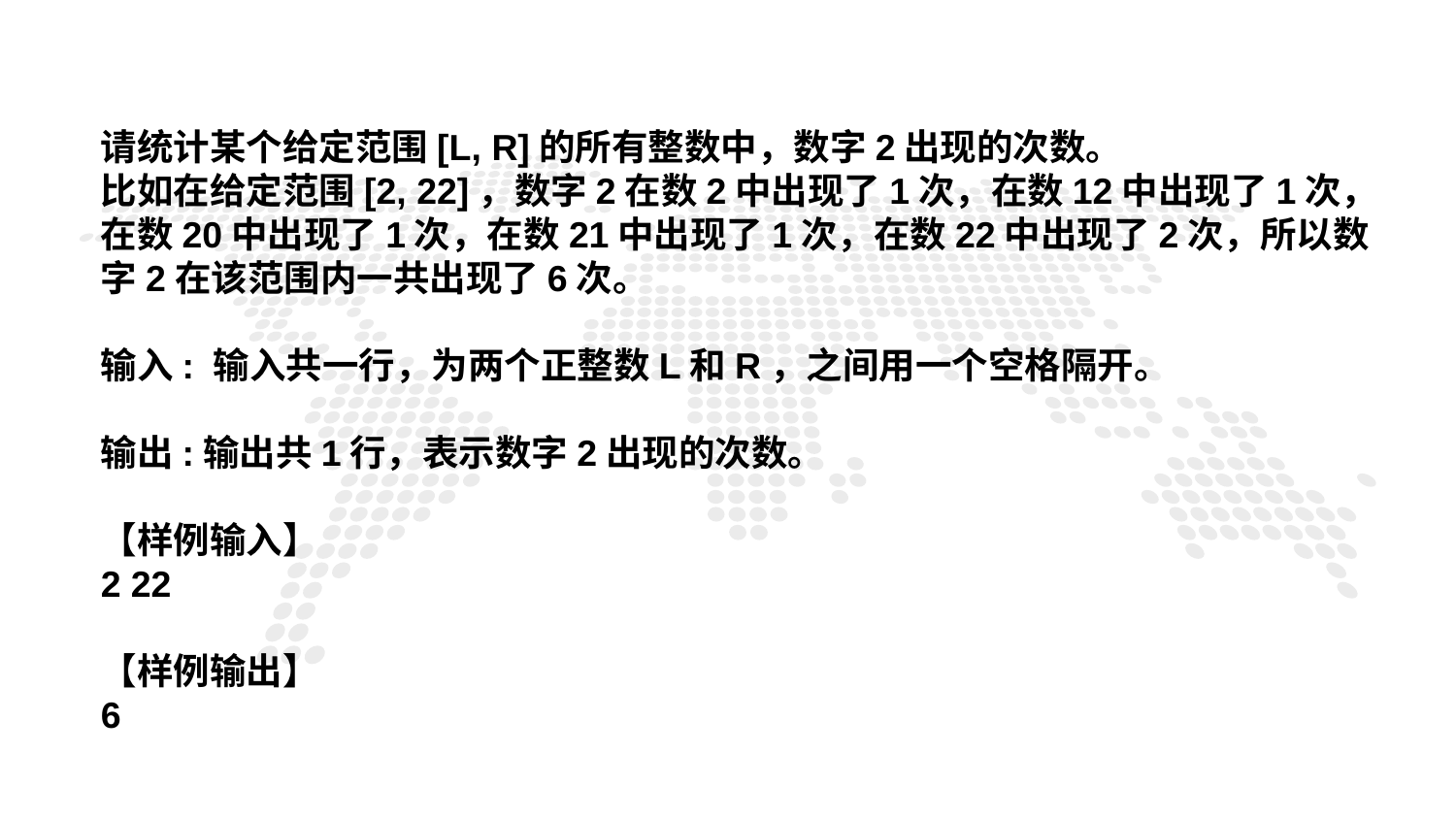

请统计某个给定范围[L, R]的所有整数中，数字2出现的次数。
比如在给定范围[2, 22]，数字2在数2中出现了1次，在数12中出现了1次，在数20中出现了1次，在数21中出现了1次，在数22中出现了2次，所以数字2在该范围内一共出现了6次。

输入: 输入共一行，为两个正整数L和R，之间用一个空格隔开。

输出:输出共1行，表示数字2出现的次数。

【样例输入】
2 22

【样例输出】
6